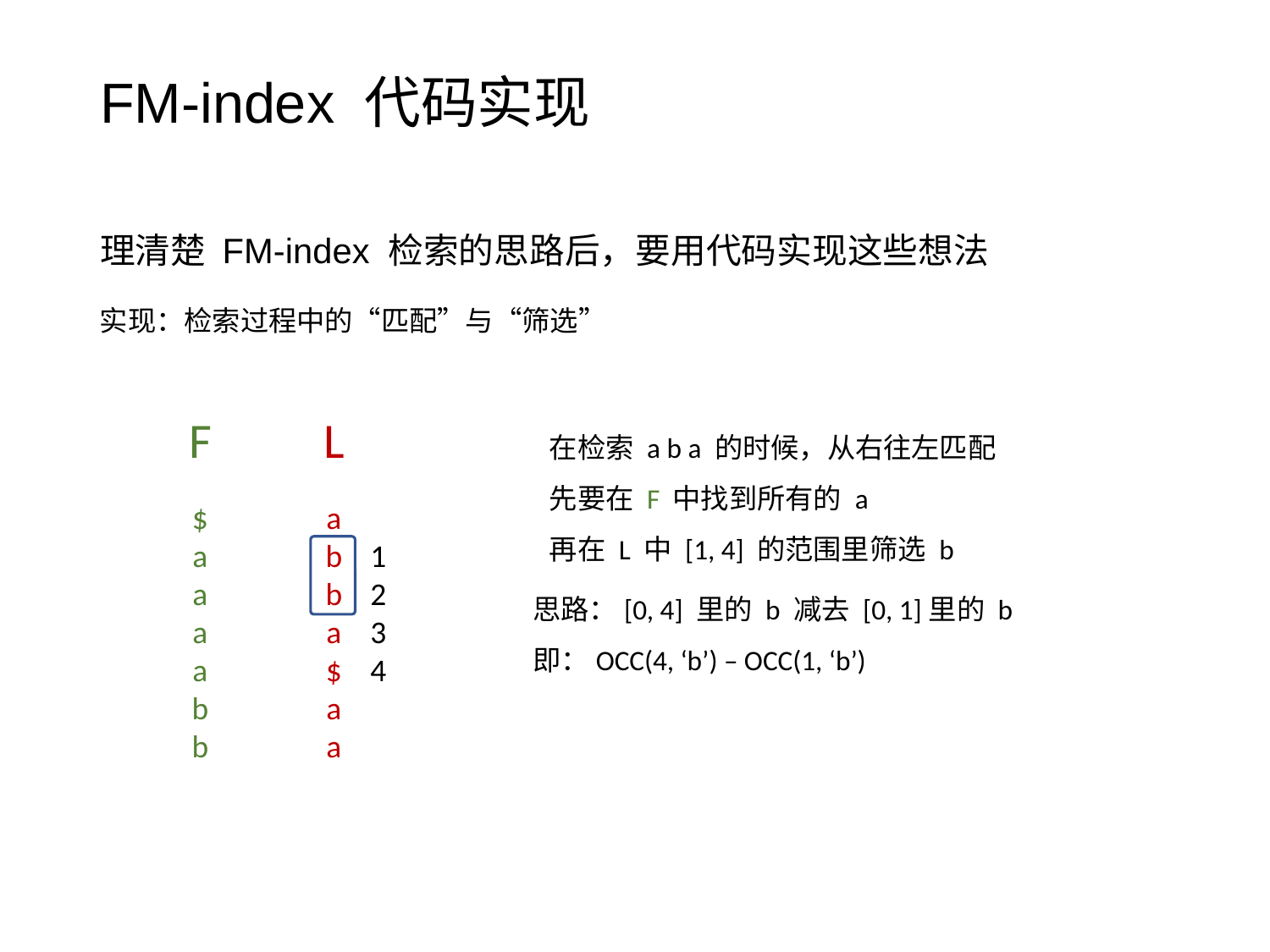

# FM-index 代码实现
理清楚 FM-index 检索的思路后，要用代码实现这些想法
实现：检索过程中的“匹配”与“筛选”
L

a
b
b
a
$
a
a

1
2
3
4

F

$
a
a
a
a
b
b
在检索 a b a 的时候，从右往左匹配
先要在 F 中找到所有的 a
再在 L 中 [1, 4] 的范围里筛选 b

思路：[0, 4] 里的 b 减去 [0, 1]里的 b
即：OCC(4, ‘b’) – OCC(1, ‘b’)